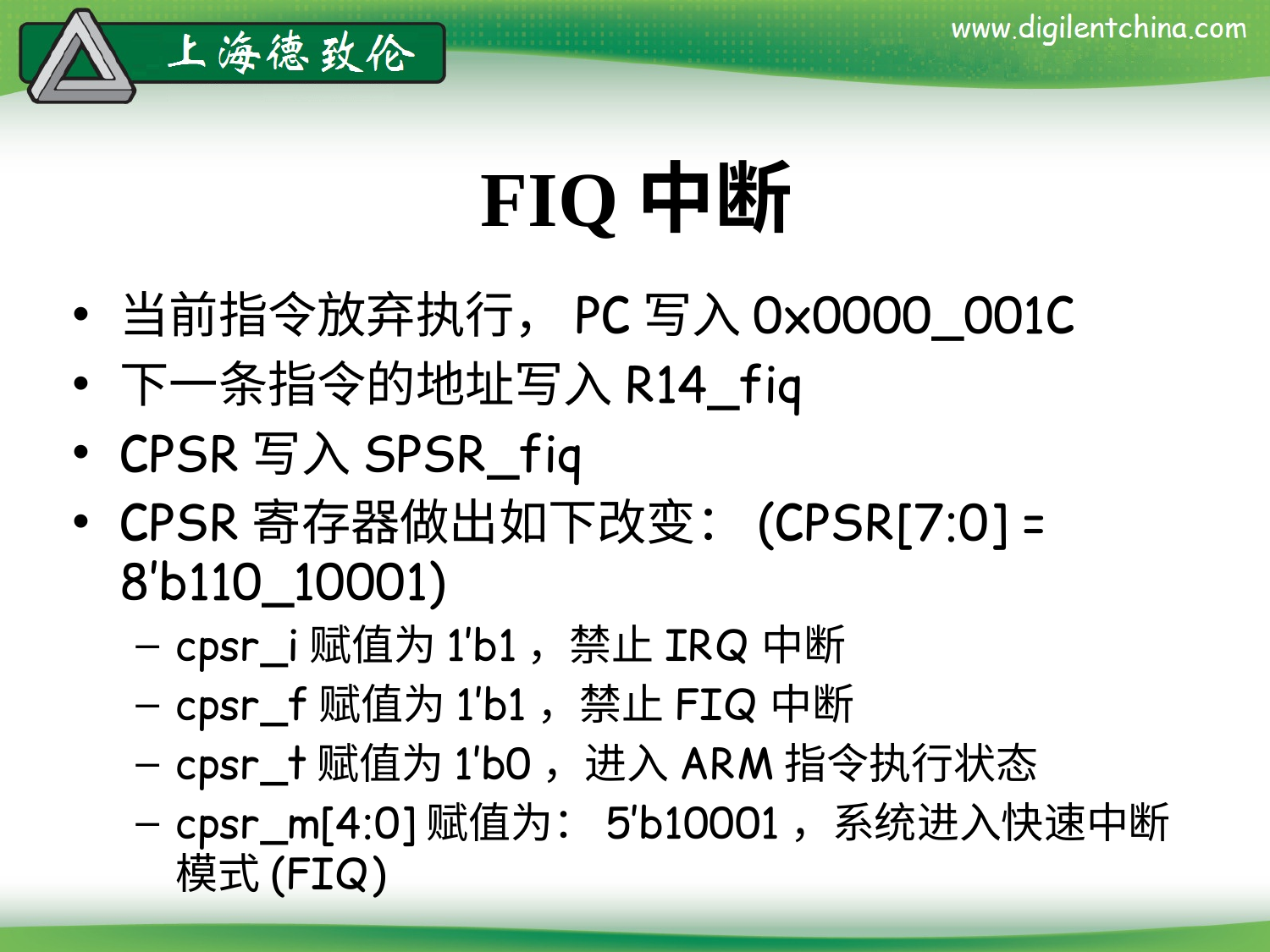

# FIQ中断
当前指令放弃执行，PC写入0x0000_001C
下一条指令的地址写入R14_fiq
CPSR写入SPSR_fiq
CPSR寄存器做出如下改变：(CPSR[7:0] = 8’b110_10001)
cpsr_i赋值为1’b1，禁止IRQ中断
cpsr_f赋值为1’b1，禁止FIQ中断
cpsr_t赋值为1’b0，进入ARM指令执行状态
cpsr_m[4:0]赋值为：5’b10001，系统进入快速中断模式(FIQ)